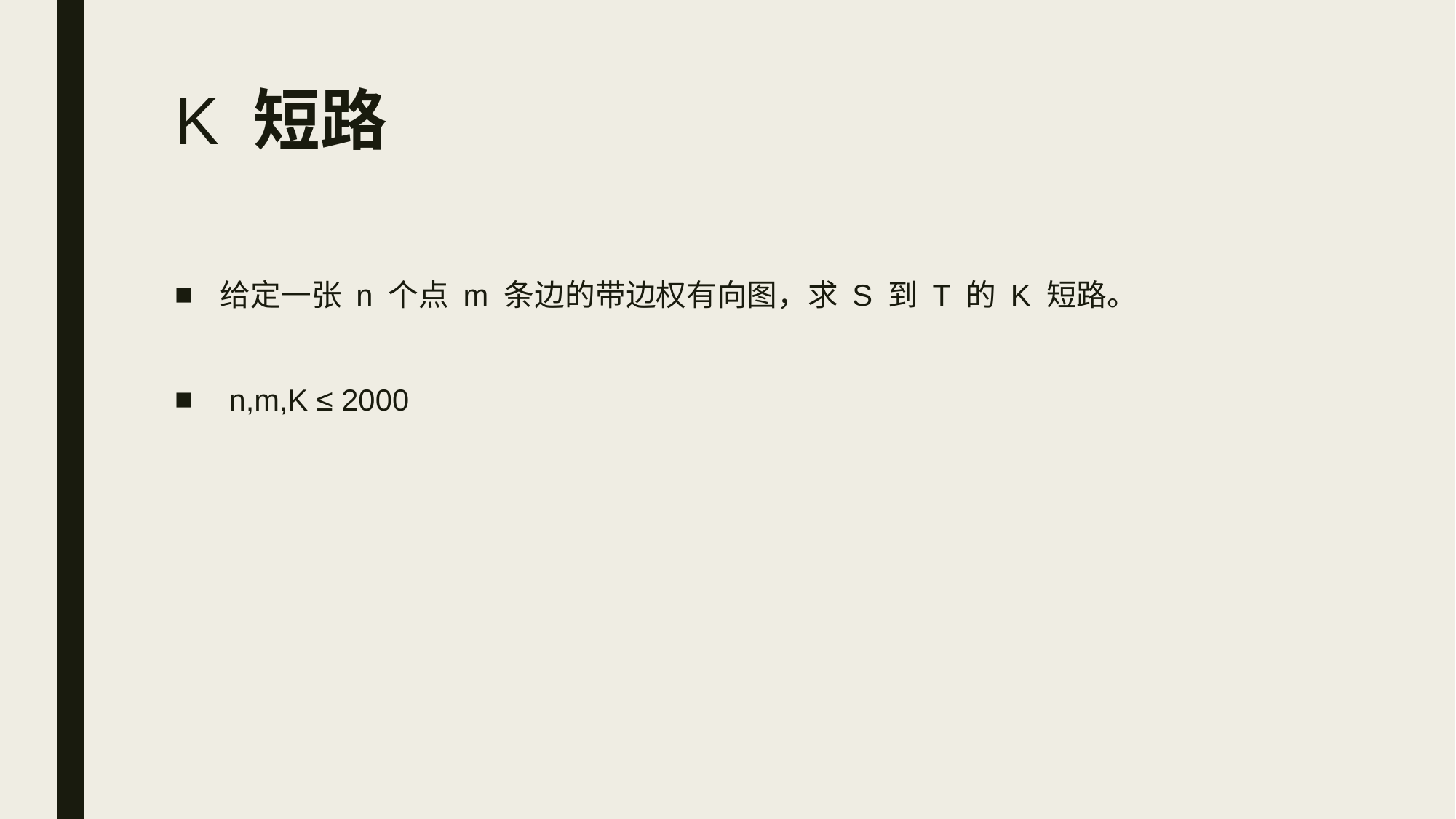

# K 短路
给定一张 n 个点 m 条边的带边权有向图，求 S 到 T 的 K 短路。

 n,m,K ≤ 2000